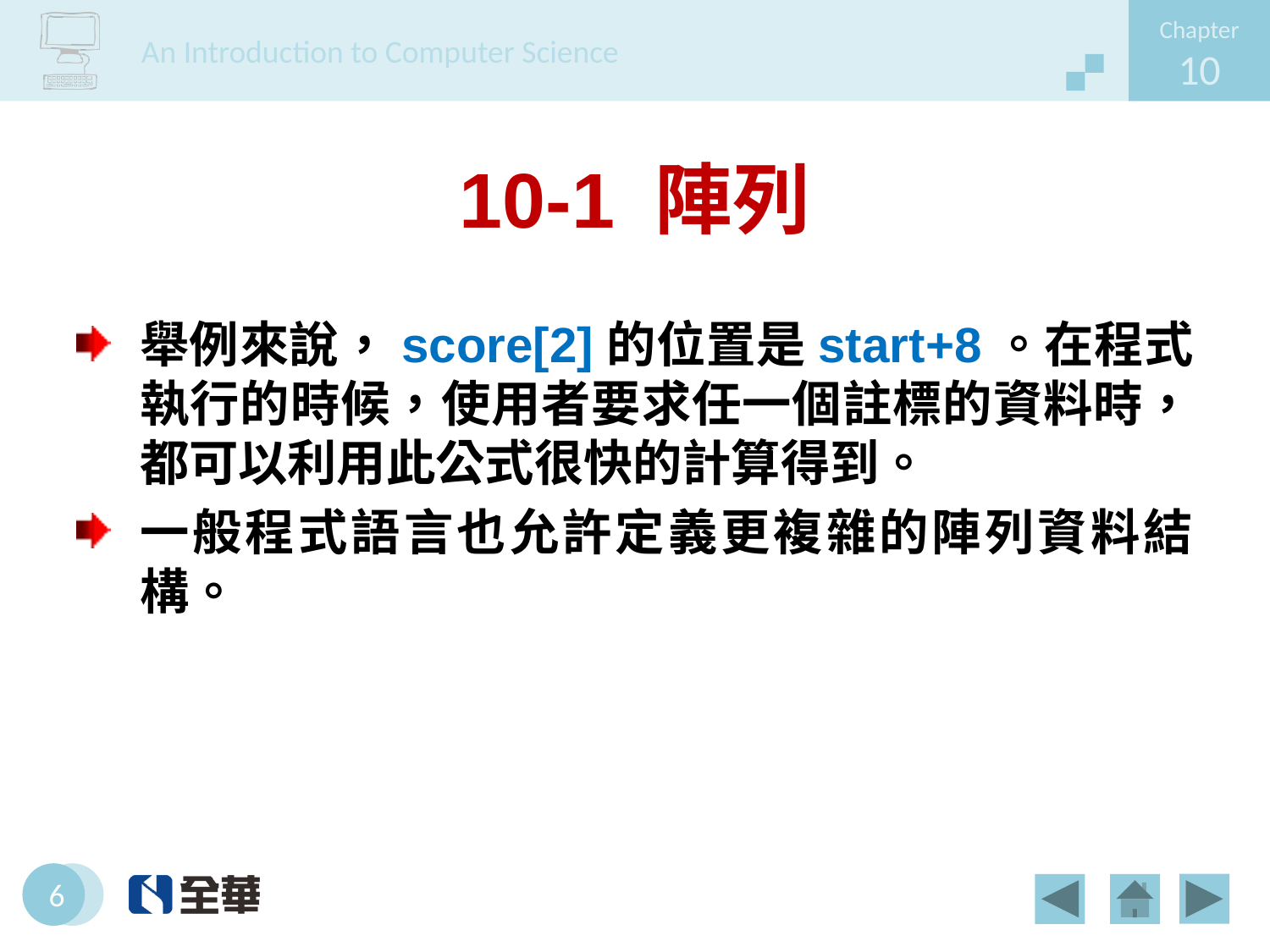

# 10-1 陣列
舉例來說，score[2]的位置是start+8。在程式執行的時候，使用者要求任一個註標的資料時，都可以利用此公式很快的計算得到。
一般程式語言也允許定義更複雜的陣列資料結構。